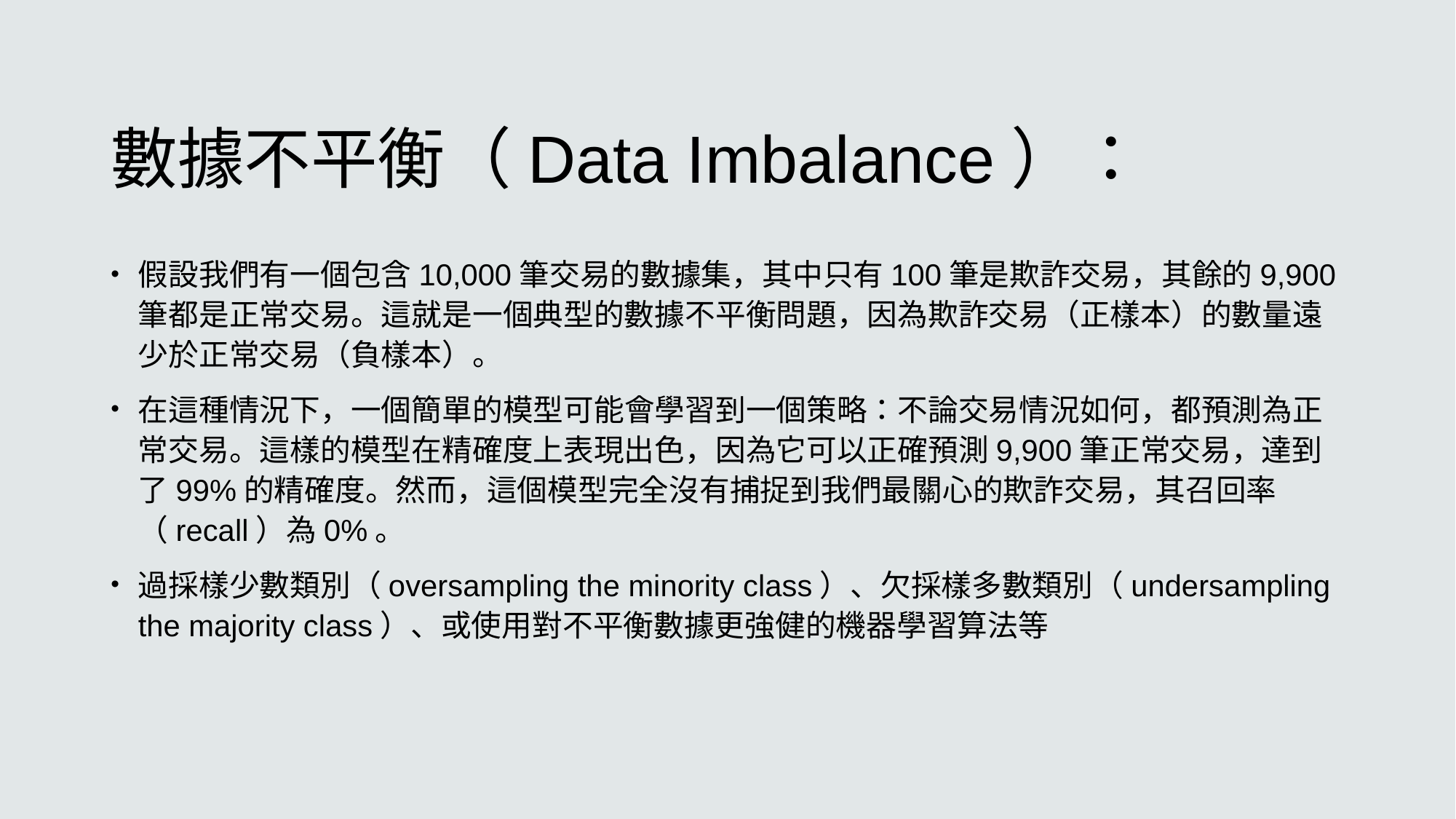

# 數據不平衡（Data Imbalance）：
假設我們有一個包含10,000筆交易的數據集，其中只有100筆是欺詐交易，其餘的9,900筆都是正常交易。這就是一個典型的數據不平衡問題，因為欺詐交易（正樣本）的數量遠少於正常交易（負樣本）。
在這種情況下，一個簡單的模型可能會學習到一個策略：不論交易情況如何，都預測為正常交易。這樣的模型在精確度上表現出色，因為它可以正確預測9,900筆正常交易，達到了99%的精確度。然而，這個模型完全沒有捕捉到我們最關心的欺詐交易，其召回率（recall）為0%。
過採樣少數類別（oversampling the minority class）、欠採樣多數類別（undersampling the majority class）、或使用對不平衡數據更強健的機器學習算法等